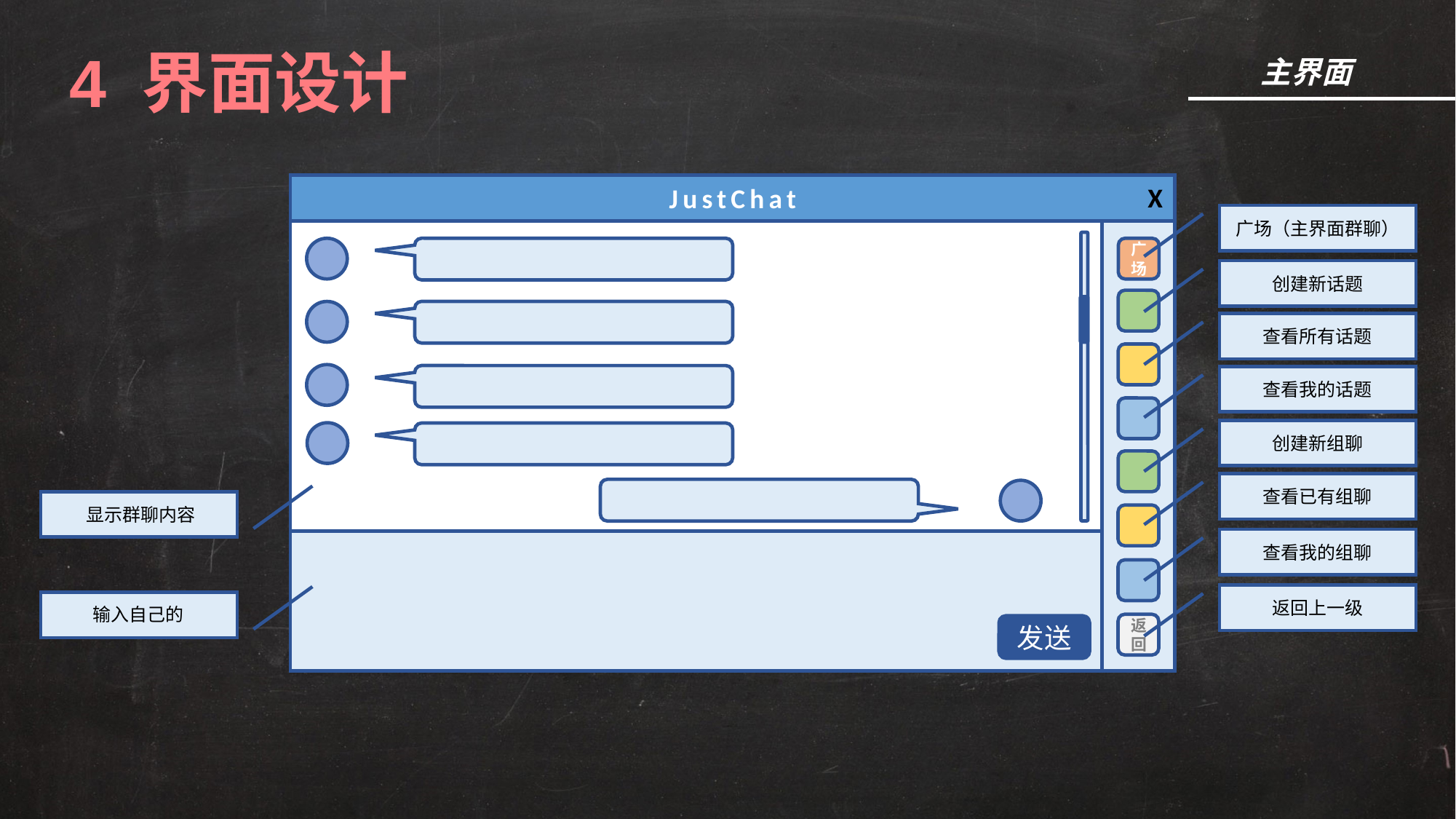

4 界面设计
主界面

JustChat
X
广场（主界面群聊）

广场
创建新话题

查看所有话题

查看我的话题

创建新组聊

查看已有组聊

显示群聊内容

查看我的组聊

返回上一级

输入自己的
返回
发送